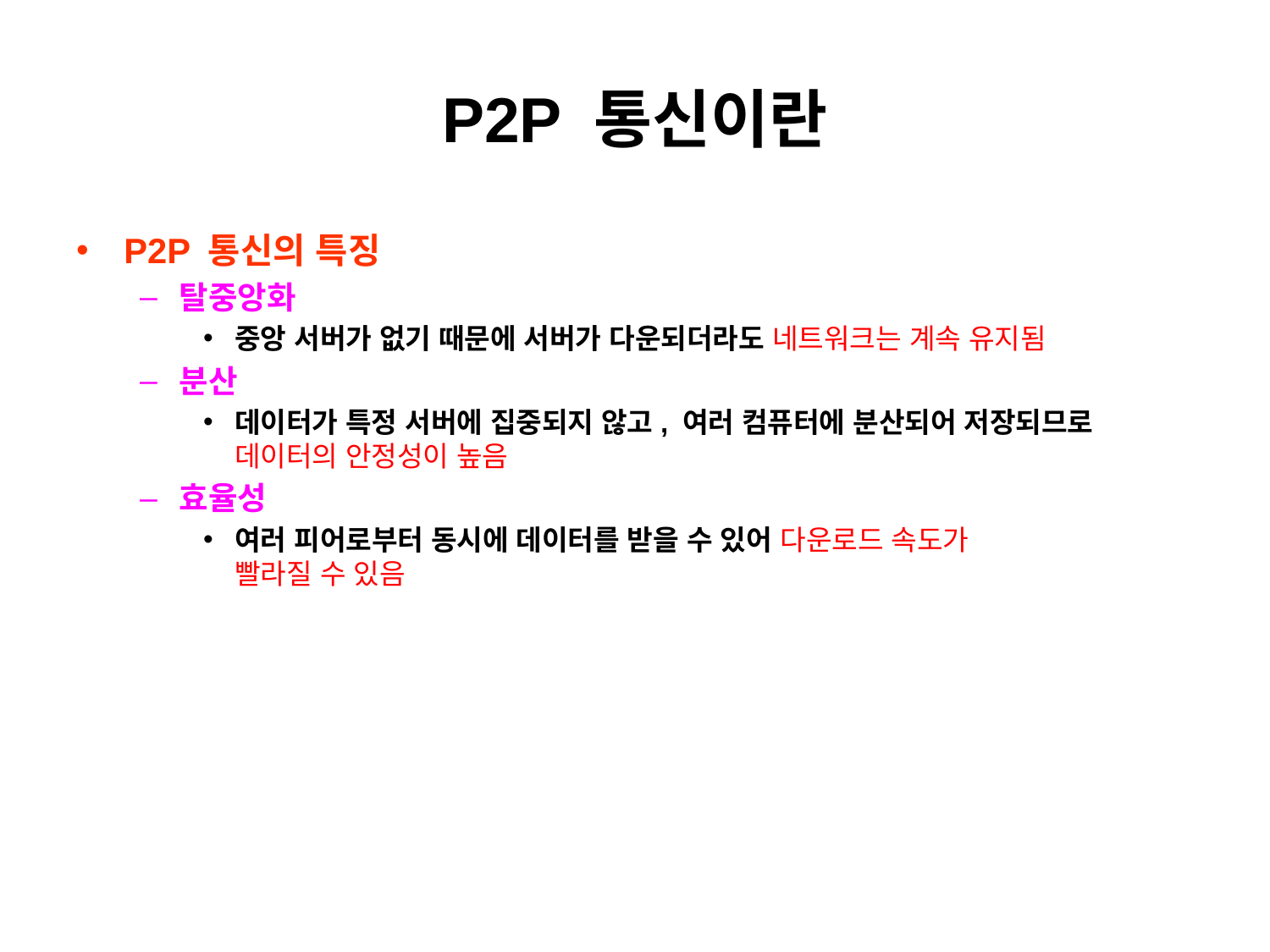

# P2P 통신이란
P2P 통신의 특징
탈중앙화
중앙 서버가 없기 때문에 서버가 다운되더라도 네트워크는 계속 유지됨
분산
데이터가 특정 서버에 집중되지 않고, 여러 컴퓨터에 분산되어 저장되므로 데이터의 안정성이 높음
효율성
여러 피어로부터 동시에 데이터를 받을 수 있어 다운로드 속도가
빨라질 수 있음